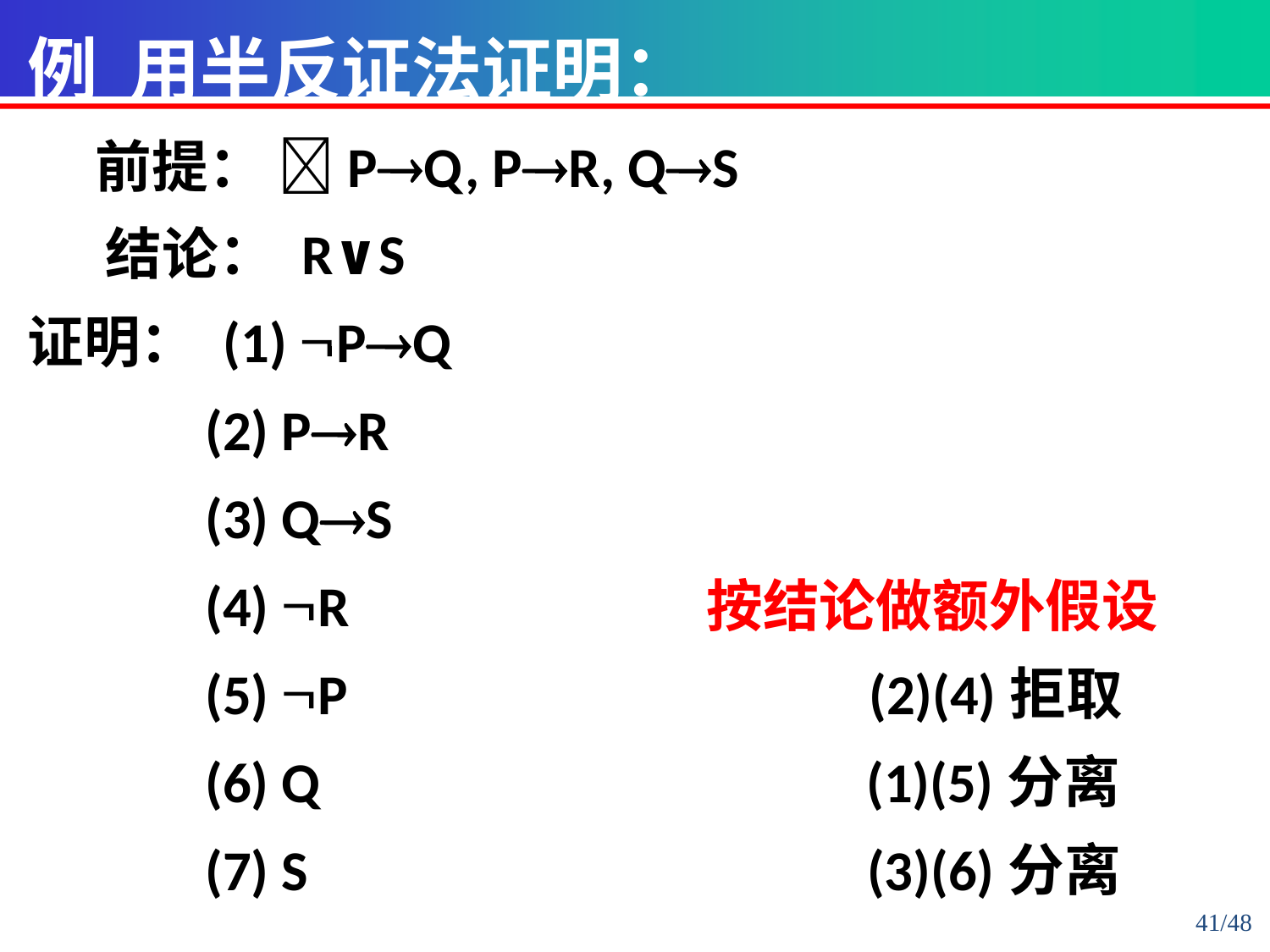

例  用半反证法证明：
     前提： ¬P→Q, P→R, Q→S
     结论： R∨S
证明： (1) ¬P→Q
              (2) P→R
              (3) Q→S
              (4) ¬R                           按结论做额外假设
              (5) ¬P                                         (2)(4)拒取
              (6) Q                                           (1)(5)分离
              (7) S                                            (3)(6)分离
41/48